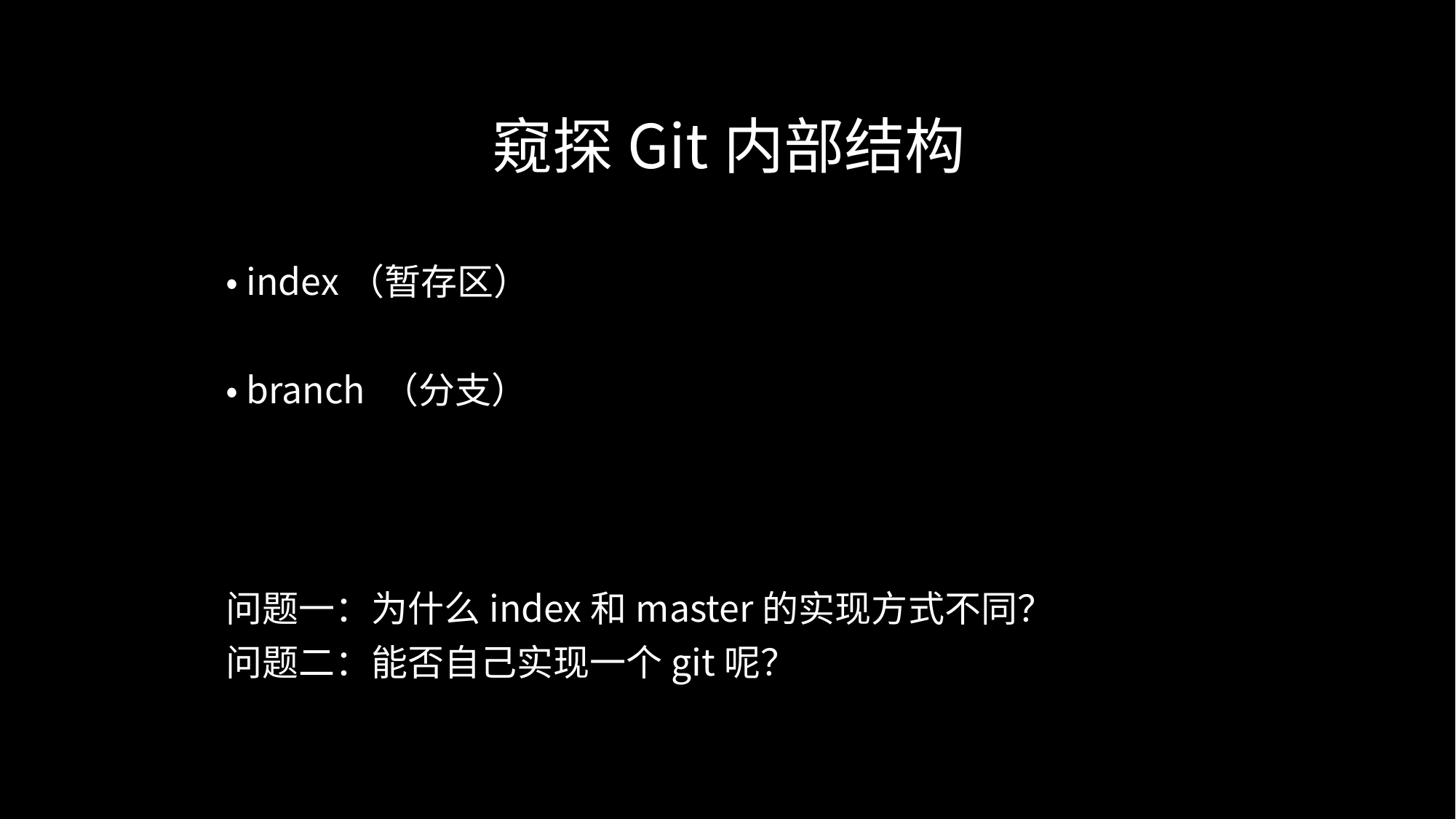

# 窥探Git内部结构

• index（暂存区）

• branch （分支）

问题一：为什么index和master的实现方式不同？
问题二：能否自己实现一个git呢？